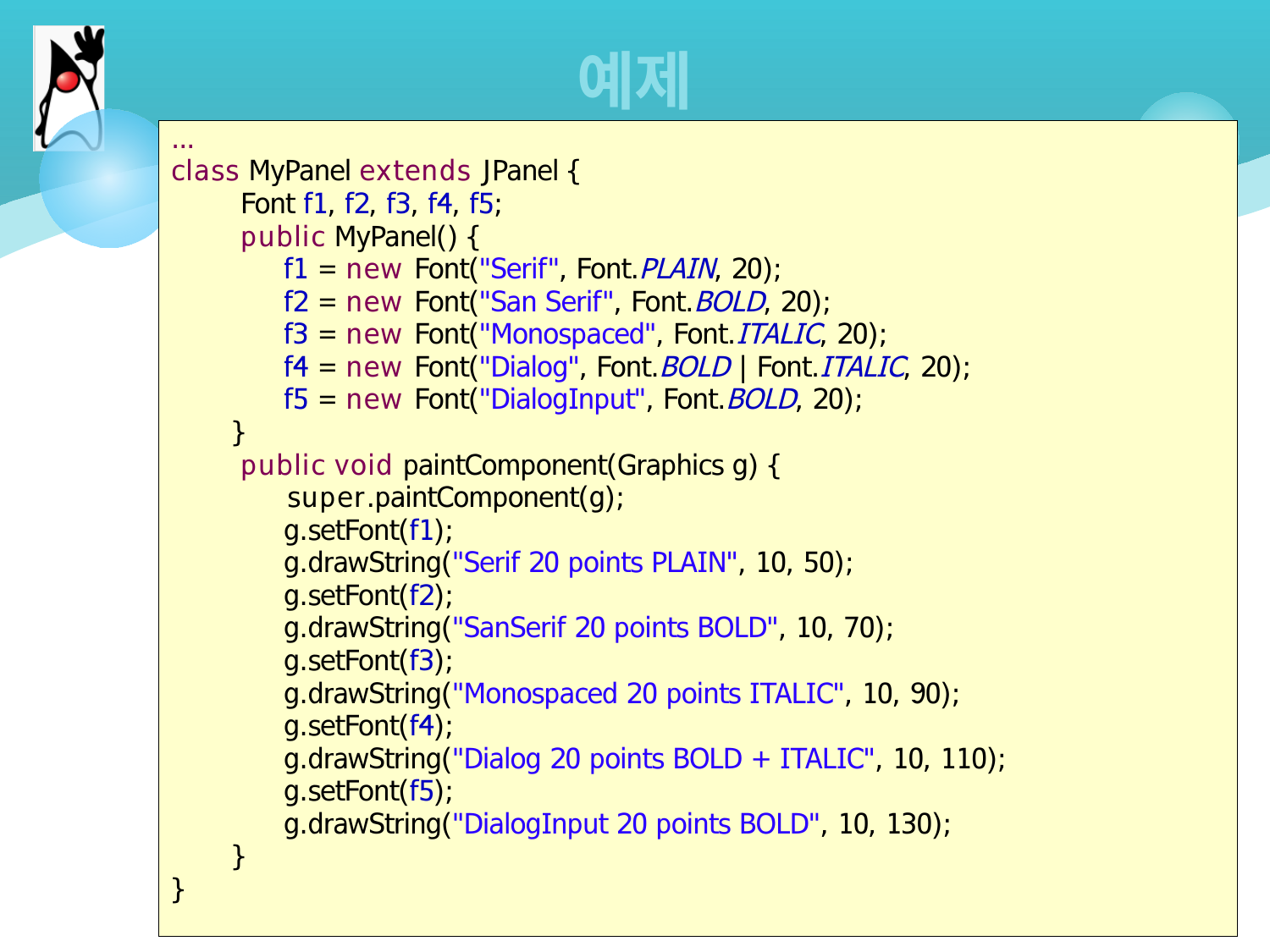

# 예제
…
class MyPanel extends JPanel {
        Font f1, f2, f3, f4, f5;
        public MyPanel() {
             f1 = new Font("Serif", Font.PLAIN, 20);
             f2 = new Font("San Serif", Font.BOLD, 20);
             f3 = new Font("Monospaced", Font.ITALIC, 20);
             f4 = new Font("Dialog", Font.BOLD | Font.ITALIC, 20);
             f5 = new Font("DialogInput", Font.BOLD, 20);
       }
        public void paintComponent(Graphics g) {
	        super.paintComponent(g);
             g.setFont(f1);
             g.drawString("Serif 20 points PLAIN", 10, 50);
             g.setFont(f2);
             g.drawString("SanSerif 20 points BOLD", 10, 70);
             g.setFont(f3);
             g.drawString("Monospaced 20 points ITALIC", 10, 90);
             g.setFont(f4);
             g.drawString("Dialog 20 points BOLD + ITALIC", 10, 110);
             g.setFont(f5);
             g.drawString("DialogInput 20 points BOLD", 10, 130);
       }
}